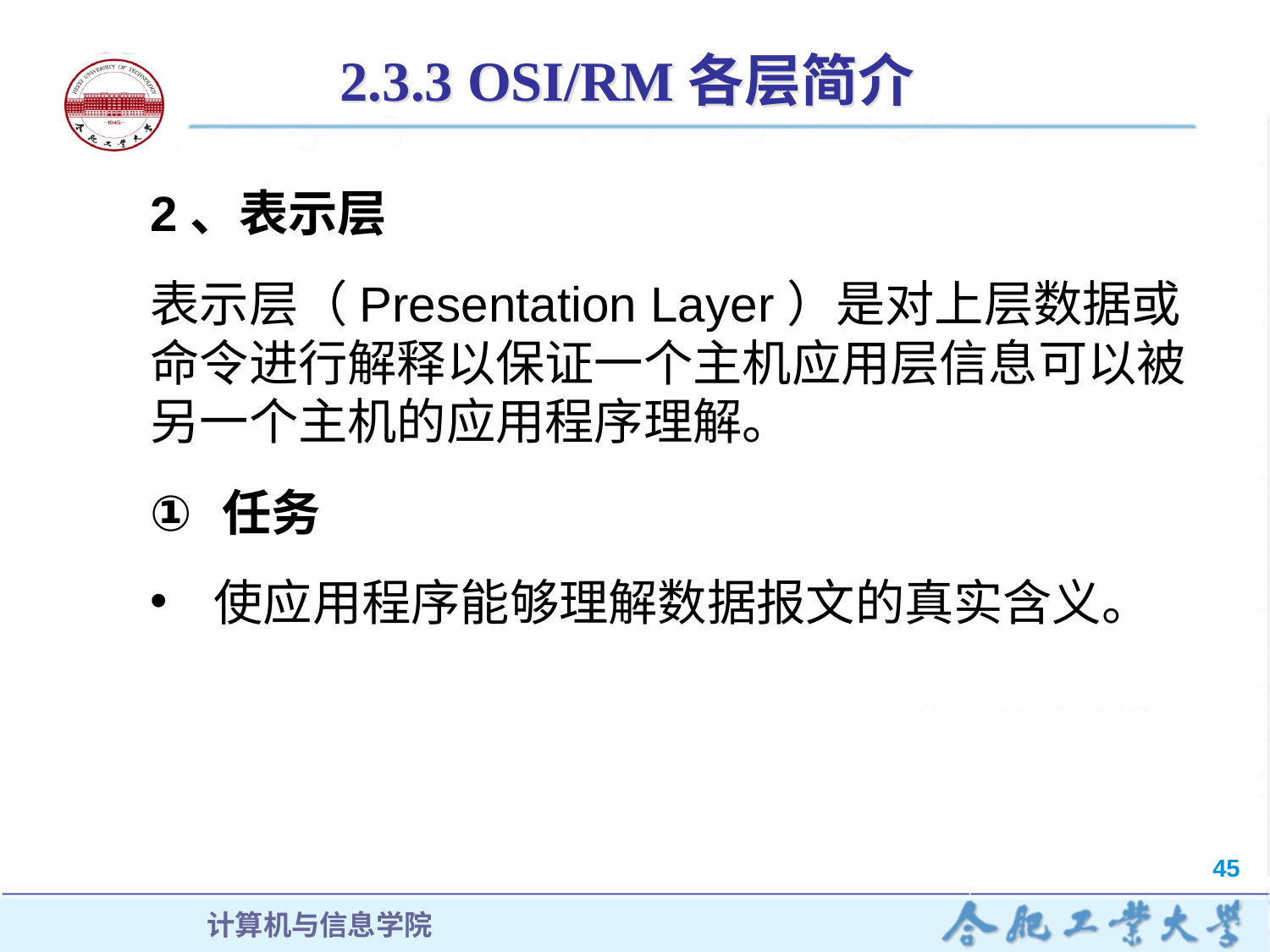

# 2.3.3 OSI/RM各层简介
2、表示层
表示层（Presentation Layer）是对上层数据或命令进行解释以保证一个主机应用层信息可以被另一个主机的应用程序理解。
任务
使应用程序能够理解数据报文的真实含义。